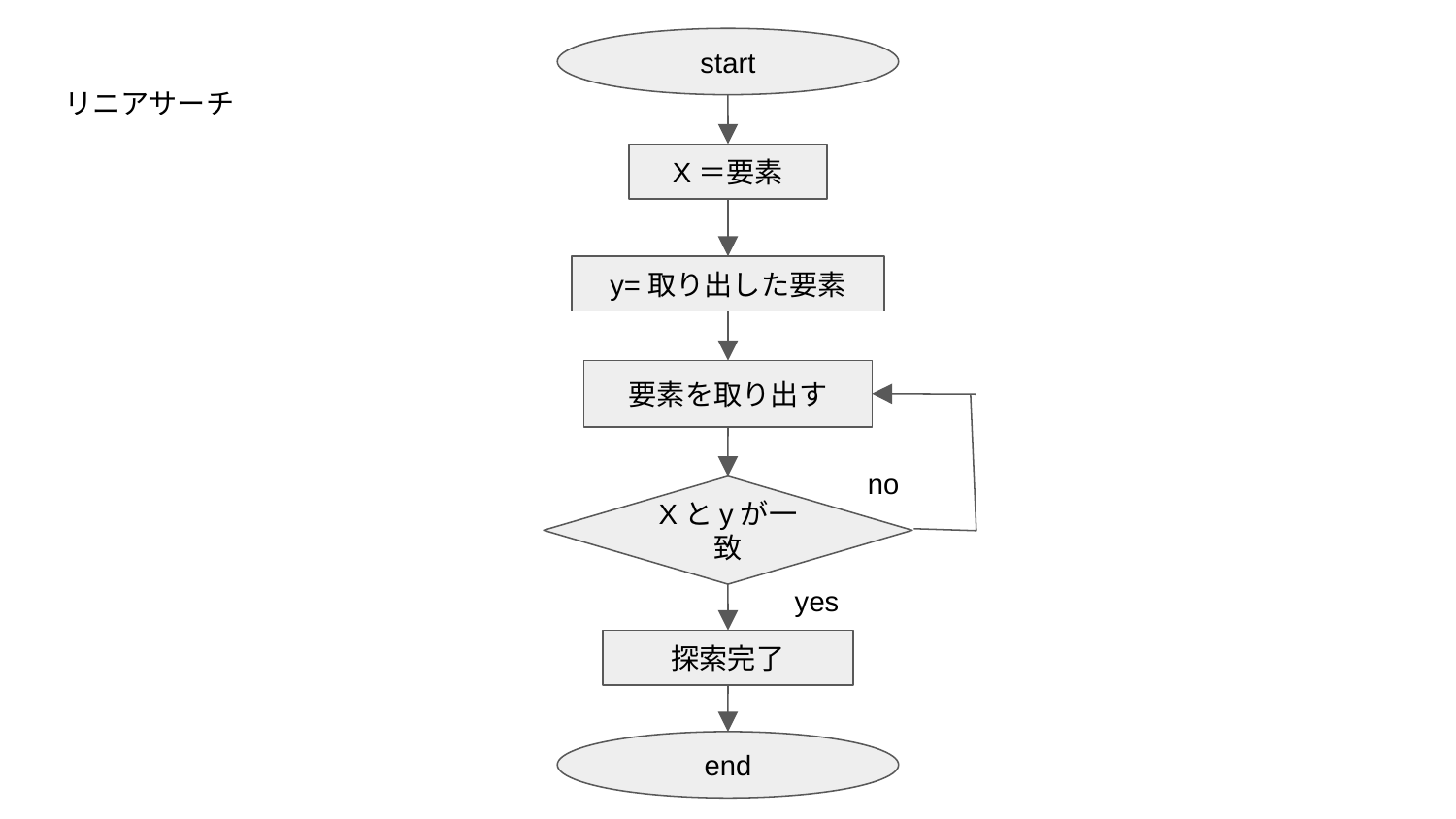

start
# リニアサーチ
X＝要素
y=取り出した要素
要素を取り出す

no
Xとyが一致
yes

探索完了
end